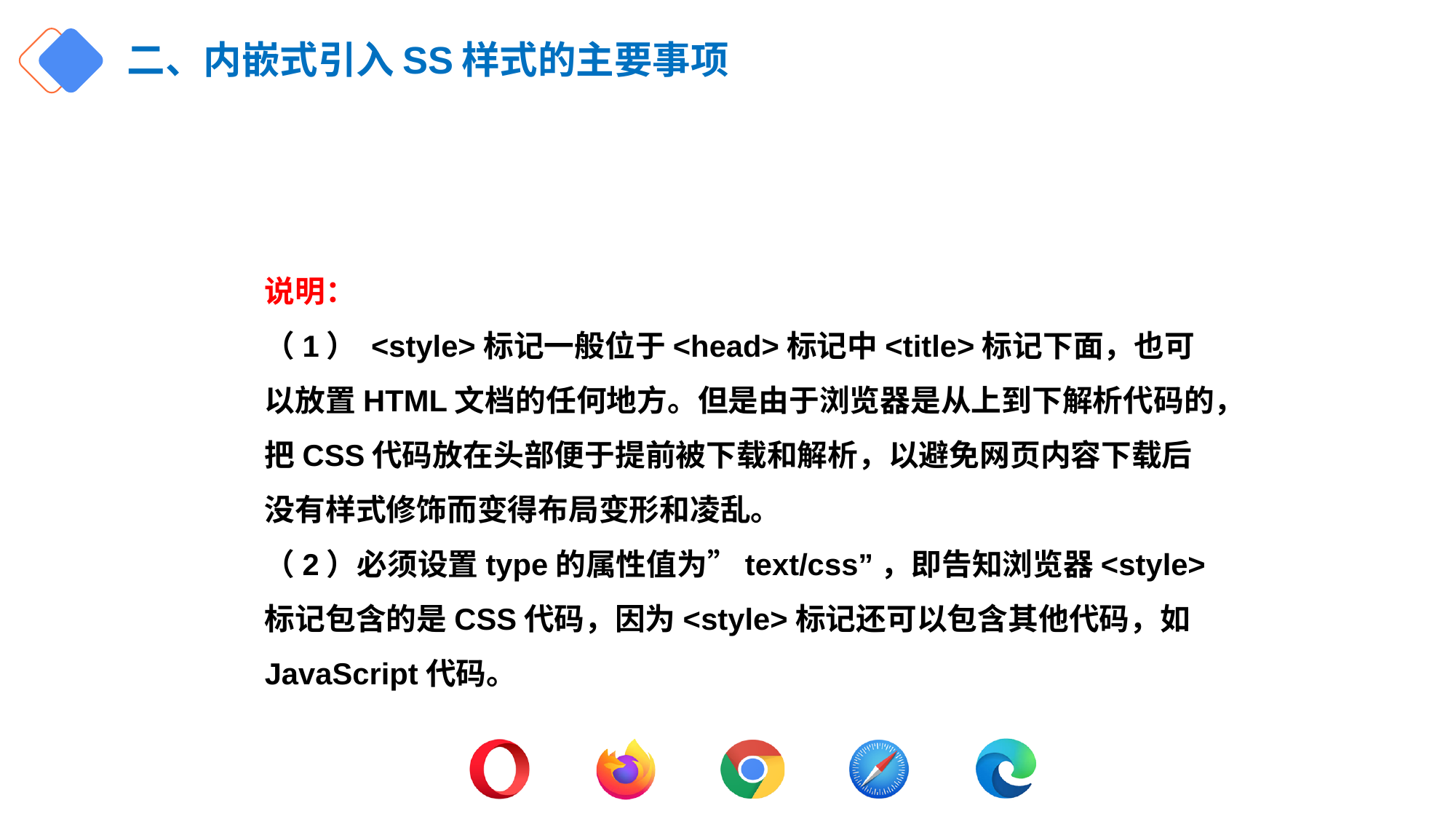

# 二、内嵌式引入SS样式的主要事项

说明：
（1） <style>标记一般位于<head>标记中<title>标记下面，也可以放置HTML文档的任何地方。但是由于浏览器是从上到下解析代码的，把CSS代码放在头部便于提前被下载和解析，以避免网页内容下载后没有样式修饰而变得布局变形和凌乱。
（2）必须设置type的属性值为”text/css”，即告知浏览器<style>标记包含的是CSS代码，因为<style>标记还可以包含其他代码，如JavaScript代码。